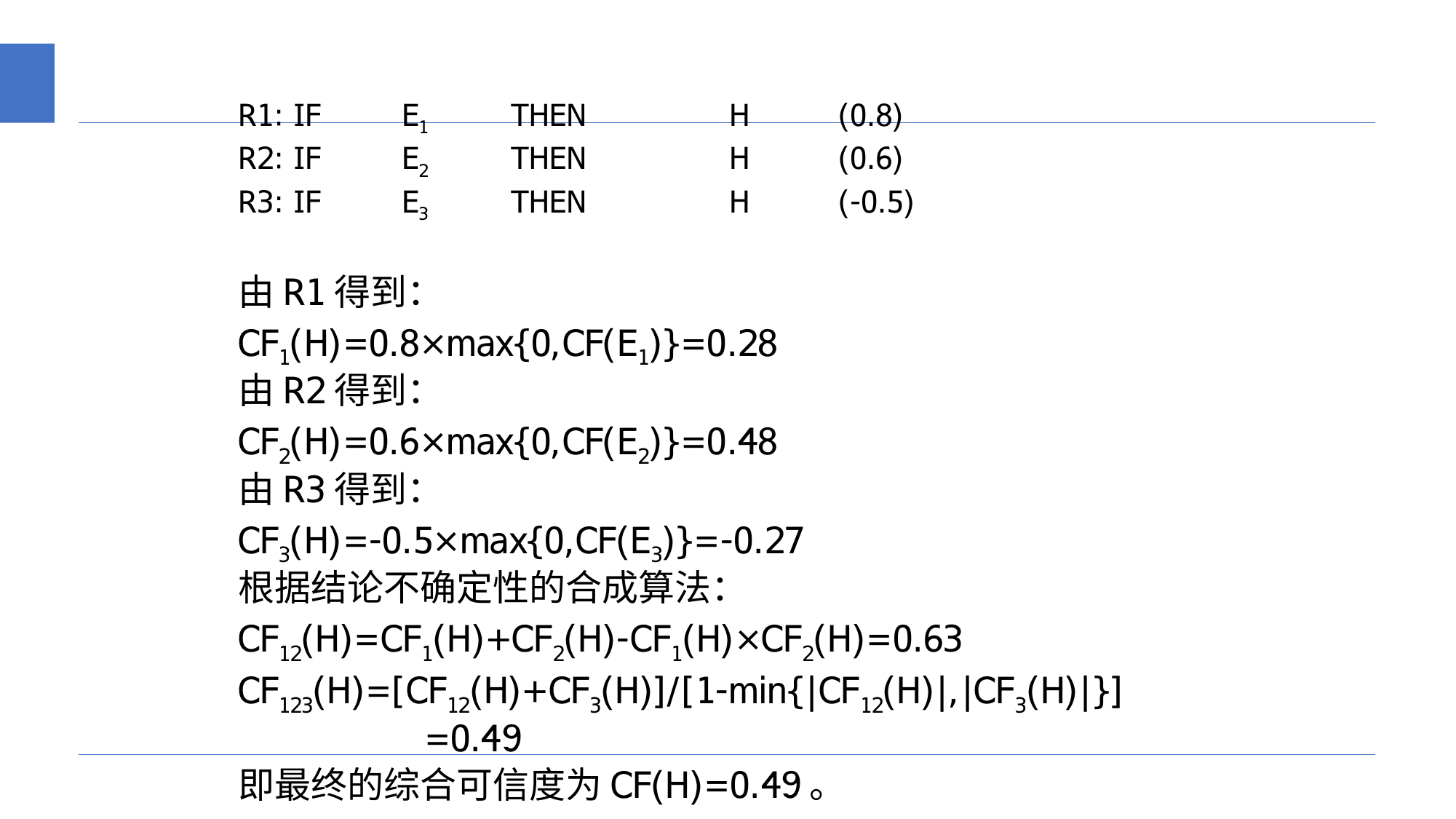

#
R1: IF	E1	THEN		H	(0.8)
R2: IF	E2	THEN		H	(0.6)
R3: IF	E3	THEN		H	(-0.5)

由R1得到：
CF1(H)=0.8×max{0,CF(E1)}=0.28
由R2得到：
CF2(H)=0.6×max{0,CF(E2)}=0.48
由R3得到：
CF3(H)=-0.5×max{0,CF(E3)}=-0.27
根据结论不确定性的合成算法：
CF12(H)=CF1(H)+CF2(H)-CF1(H)×CF2(H)=0.63
CF123(H)=[CF12(H)+CF3(H)]/[1-min{|CF12(H)|,|CF3(H)|}]
		  =0.49
即最终的综合可信度为CF(H)=0.49。